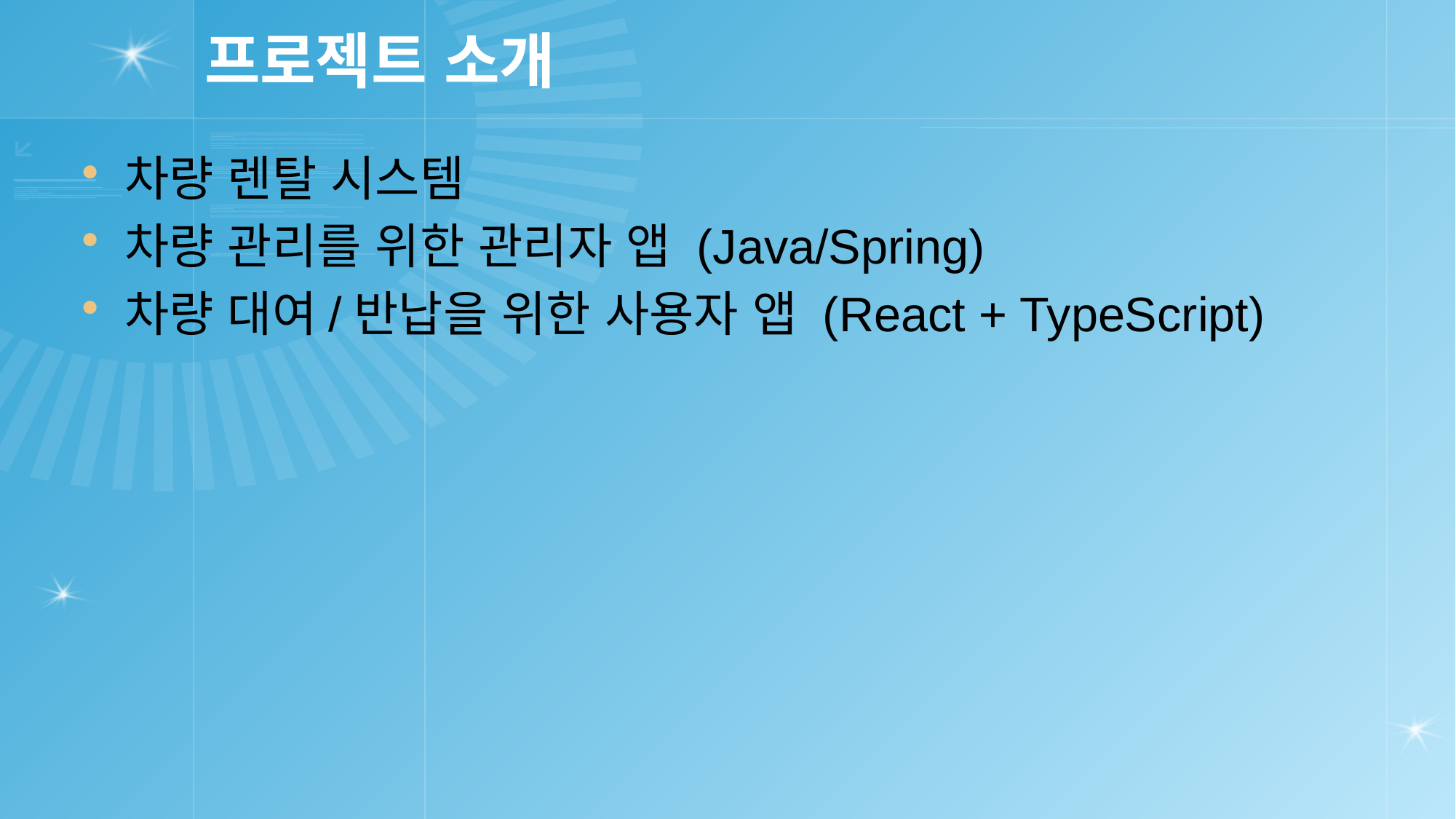

# 프로젝트 소개
차량 렌탈 시스템
차량 관리를 위한 관리자 앱 (Java/Spring)
차량 대여/반납을 위한 사용자 앱 (React + TypeScript)